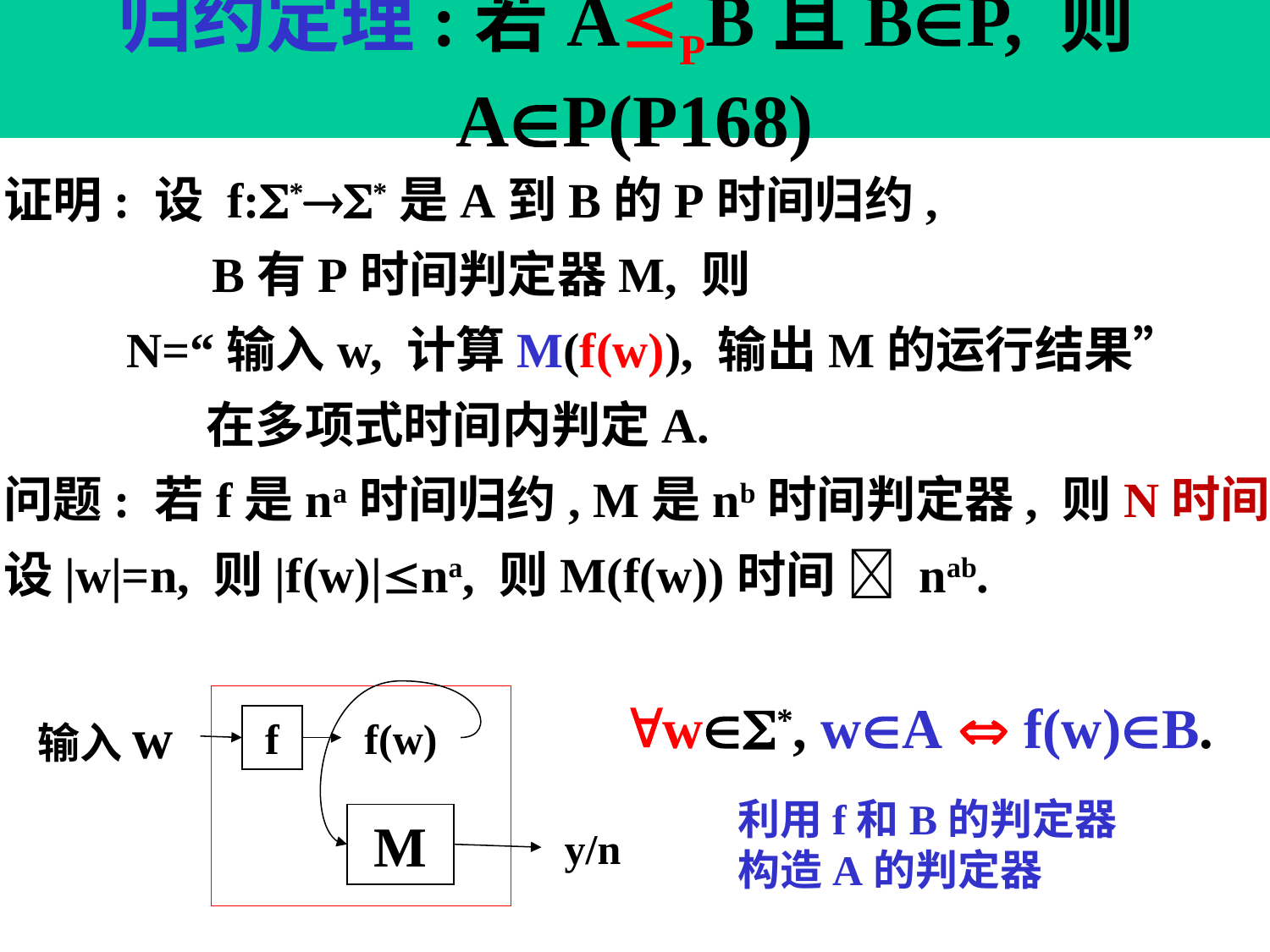

# 归约定理:若A≤PB且B∈P, 则A∈P(P168)
证明: 设 f:Σ*→Σ*是A到B的P时间归约,
                 B有P时间判定器M, 则
          N=“输入w, 计算M(f(w)), 输出M的运行结果”
                 在多项式时间内判定A.
问题: 若f是na时间归约, M是nb时间判定器, 则N时间?
设|w|=n, 则|f(w)|≤na, 则M(f(w))时间 ≤ nab.

∀w∈Σ*, w∈A ⇔ f(w)∈B.
 输入w
 f
 f(w)
利用f和B的判定器
构造A的判定器
 M
 y/n